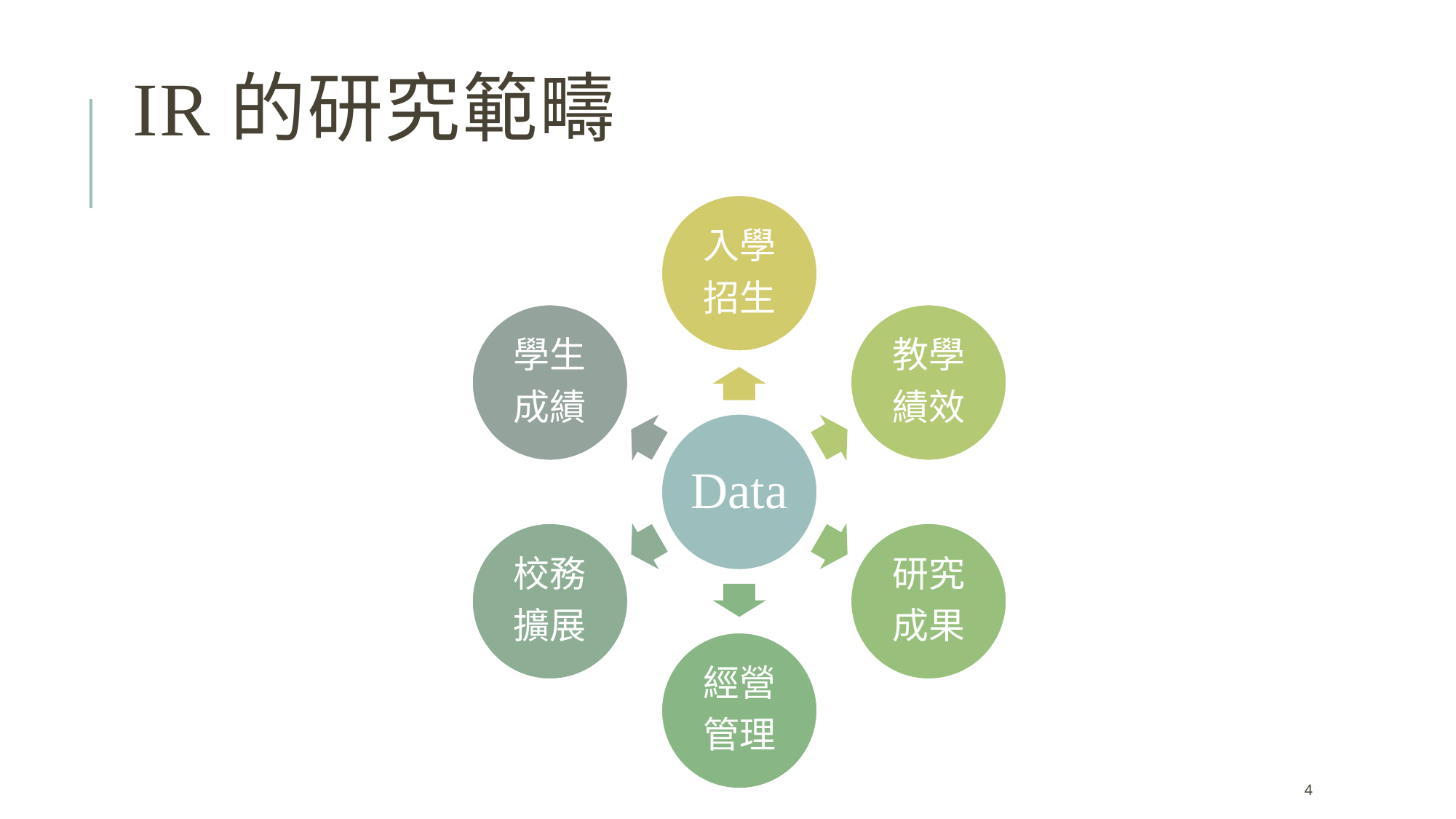

# IR的研究範疇
Data

入學
招生

教學
績效

研究
成果

經營
管理

校務
擴展

學生
成績
4